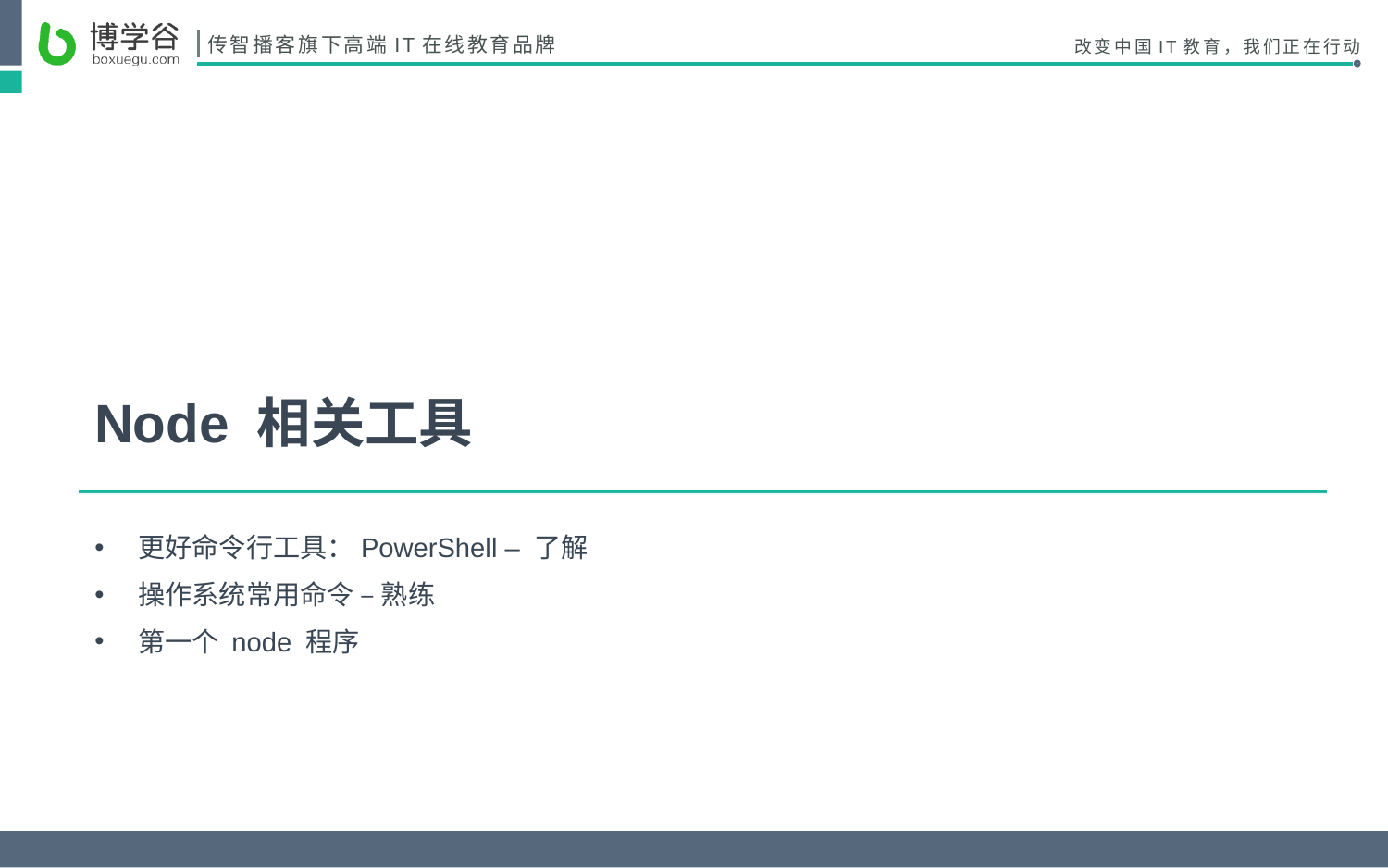

# Node 相关工具
更好命令行工具：PowerShell – 了解
操作系统常用命令 – 熟练
第一个 node 程序